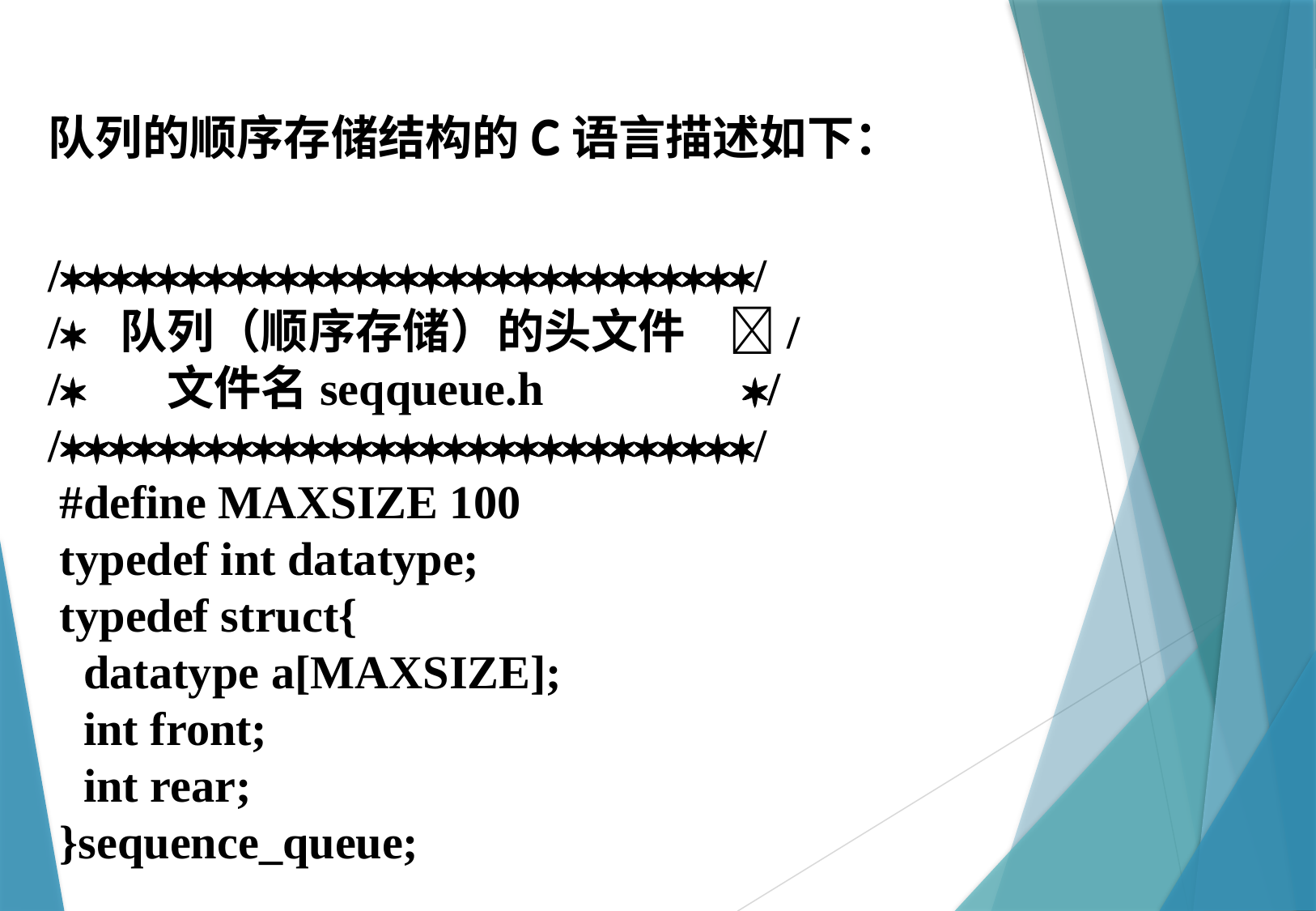

队列的顺序存储结构的C语言描述如下：

/∗∗∗∗∗∗∗∗∗∗∗∗∗∗∗∗∗∗∗∗∗∗∗∗∗∗∗∗∗/
/∗  队列（顺序存储）的头文件    ∗/
/∗      文件名seqqueue.h                 ∗/
/∗∗∗∗∗∗∗∗∗∗∗∗∗∗∗∗∗∗∗∗∗∗∗∗∗∗∗∗∗/
 #define MAXSIZE 100
 typedef int datatype;
 typedef struct{
   datatype a[MAXSIZE];
   int front;
   int rear;
 }sequence_queue;